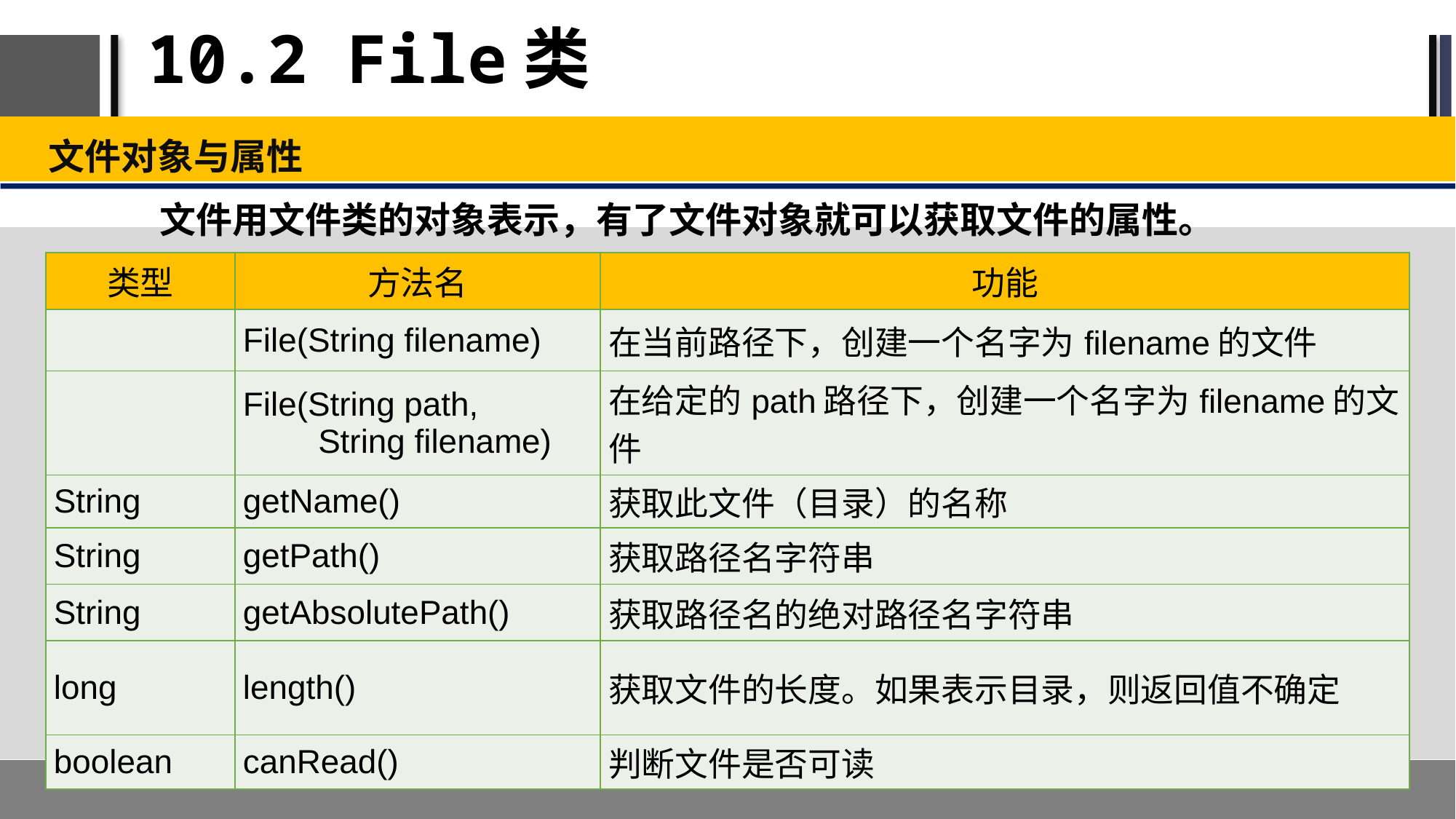

# 10.2 File类

文件对象与属性
文件用文件类的对象表示，有了文件对象就可以获取文件的属性。

| 类型 | 方法名 | 功能 |
| --- | --- | --- |
|  | File(String filename) | 在当前路径下，创建一个名字为filename的文件 |
|  | File(String path, String filename) | 在给定的path路径下，创建一个名字为filename的文件 |
| String | getName() | 获取此文件（目录）的名称 |
| String | getPath() | 获取路径名字符串 |
| String | getAbsolutePath() | 获取路径名的绝对路径名字符串 |
| long | length() | 获取文件的长度。如果表示目录，则返回值不确定 |
| boolean | canRead() | 判断文件是否可读 |